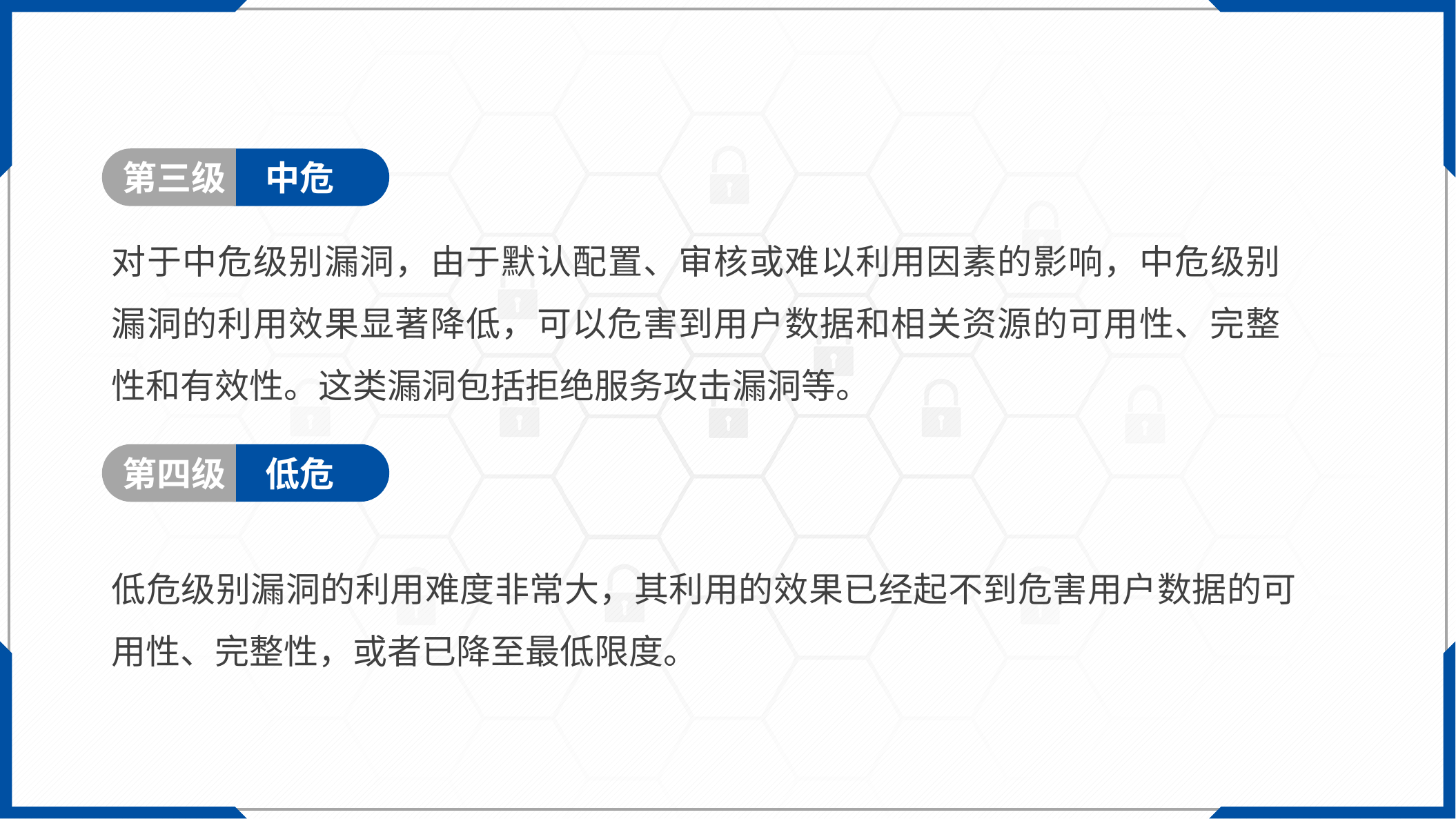

第三级
中危
对于中危级别漏洞，由于默认配置、审核或难以利用因素的影响，中危级别漏洞的利用效果显著降低，可以危害到用户数据和相关资源的可用性、完整性和有效性。这类漏洞包括拒绝服务攻击漏洞等。

第四级
低危
低危级别漏洞的利用难度非常大，其利用的效果已经起不到危害用户数据的可用性、完整性，或者已降至最低限度。